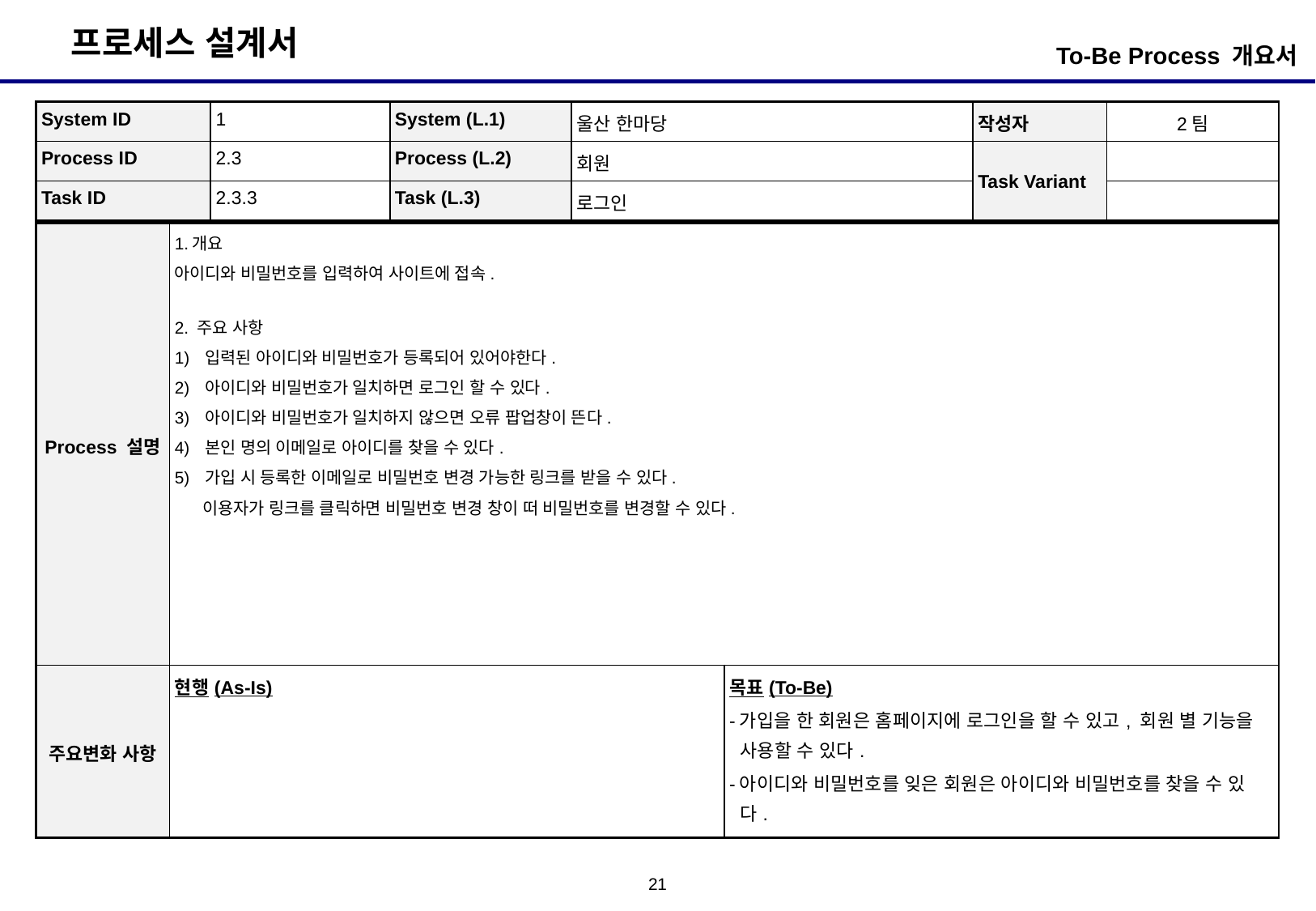

To-Be Process 개요서
| System ID | 1 | System (L.1) | 울산 한마당 | 작성자 | 2팀 |
| --- | --- | --- | --- | --- | --- |
| Process ID | 2.3 | Process (L.2) | 회원 | Task Variant |  |
| Task ID | 2.3.3 | Task (L.3) | 로그인 |  |  |
| Process 설명 | 1.개요 아이디와 비밀번호를 입력하여 사이트에 접속. 2. 주요 사항 입력된 아이디와 비밀번호가 등록되어 있어야한다. 아이디와 비밀번호가 일치하면 로그인 할 수 있다. 아이디와 비밀번호가 일치하지 않으면 오류 팝업창이 뜬다. 본인 명의 이메일로 아이디를 찾을 수 있다. 가입 시 등록한 이메일로 비밀번호 변경 가능한 링크를 받을 수 있다. 이용자가 링크를 클릭하면 비밀번호 변경 창이 떠 비밀번호를 변경할 수 있다. |  |
| --- | --- | --- |
| 주요변화 사항 | 현행(As-Is) | 목표(To-Be) -가입을 한 회원은 홈페이지에 로그인을 할 수 있고, 회원 별 기능을 사용할 수 있다. -아이디와 비밀번호를 잊은 회원은 아이디와 비밀번호를 찾을 수 있다. |